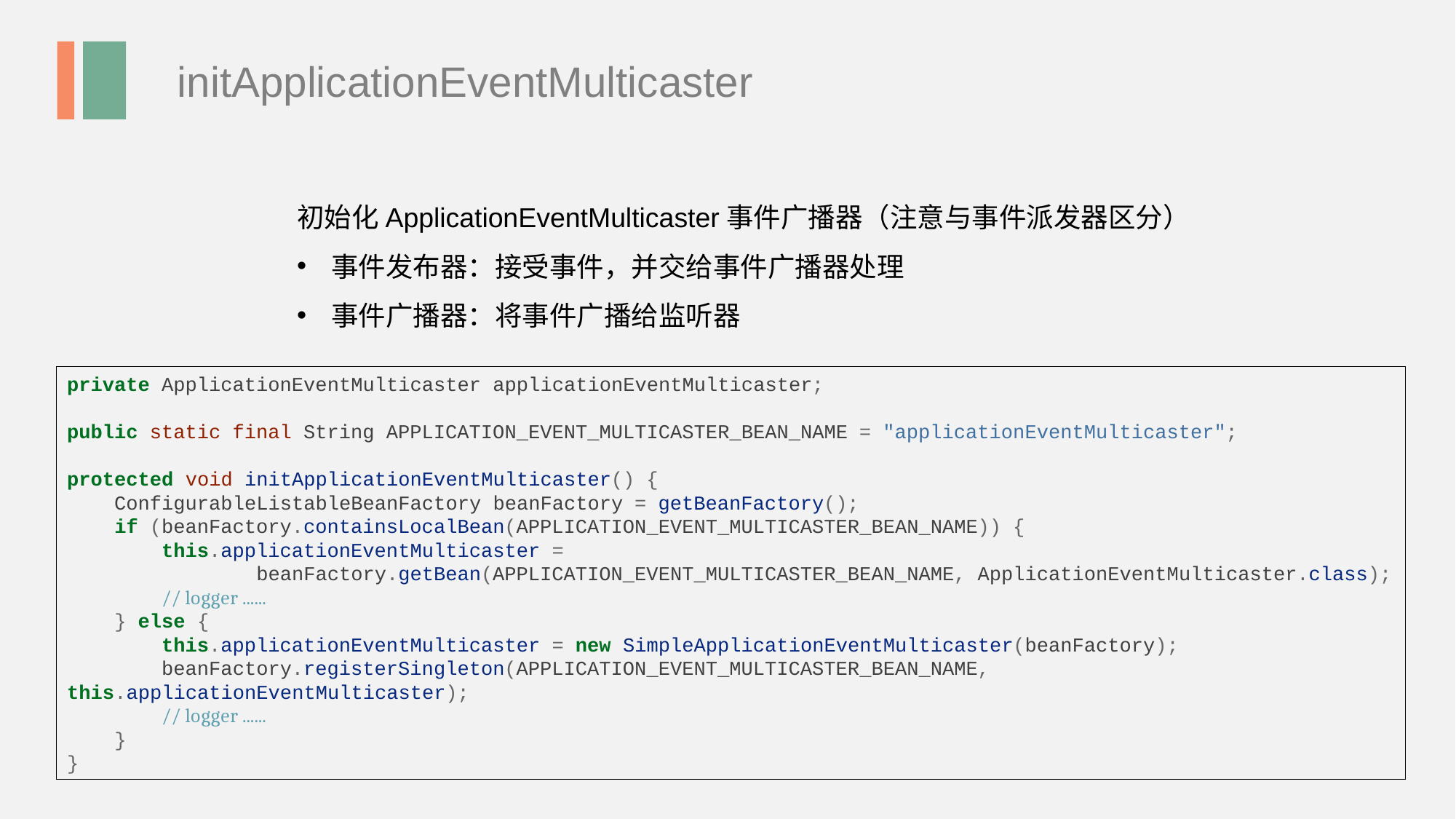

initApplicationEventMulticaster
初始化ApplicationEventMulticaster事件广播器（注意与事件派发器区分）
事件发布器：接受事件，并交给事件广播器处理
事件广播器：将事件广播给监听器
private ApplicationEventMulticaster applicationEventMulticaster;
public static final String APPLICATION_EVENT_MULTICASTER_BEAN_NAME = "applicationEventMulticaster";
protected void initApplicationEventMulticaster() {
    ConfigurableListableBeanFactory beanFactory = getBeanFactory();
    if (beanFactory.containsLocalBean(APPLICATION_EVENT_MULTICASTER_BEAN_NAME)) {
        this.applicationEventMulticaster =
                beanFactory.getBean(APPLICATION_EVENT_MULTICASTER_BEAN_NAME, ApplicationEventMulticaster.class);
        // logger ......
    } else {
        this.applicationEventMulticaster = new SimpleApplicationEventMulticaster(beanFactory);
        beanFactory.registerSingleton(APPLICATION_EVENT_MULTICASTER_BEAN_NAME, this.applicationEventMulticaster);
        // logger ......
    }
}